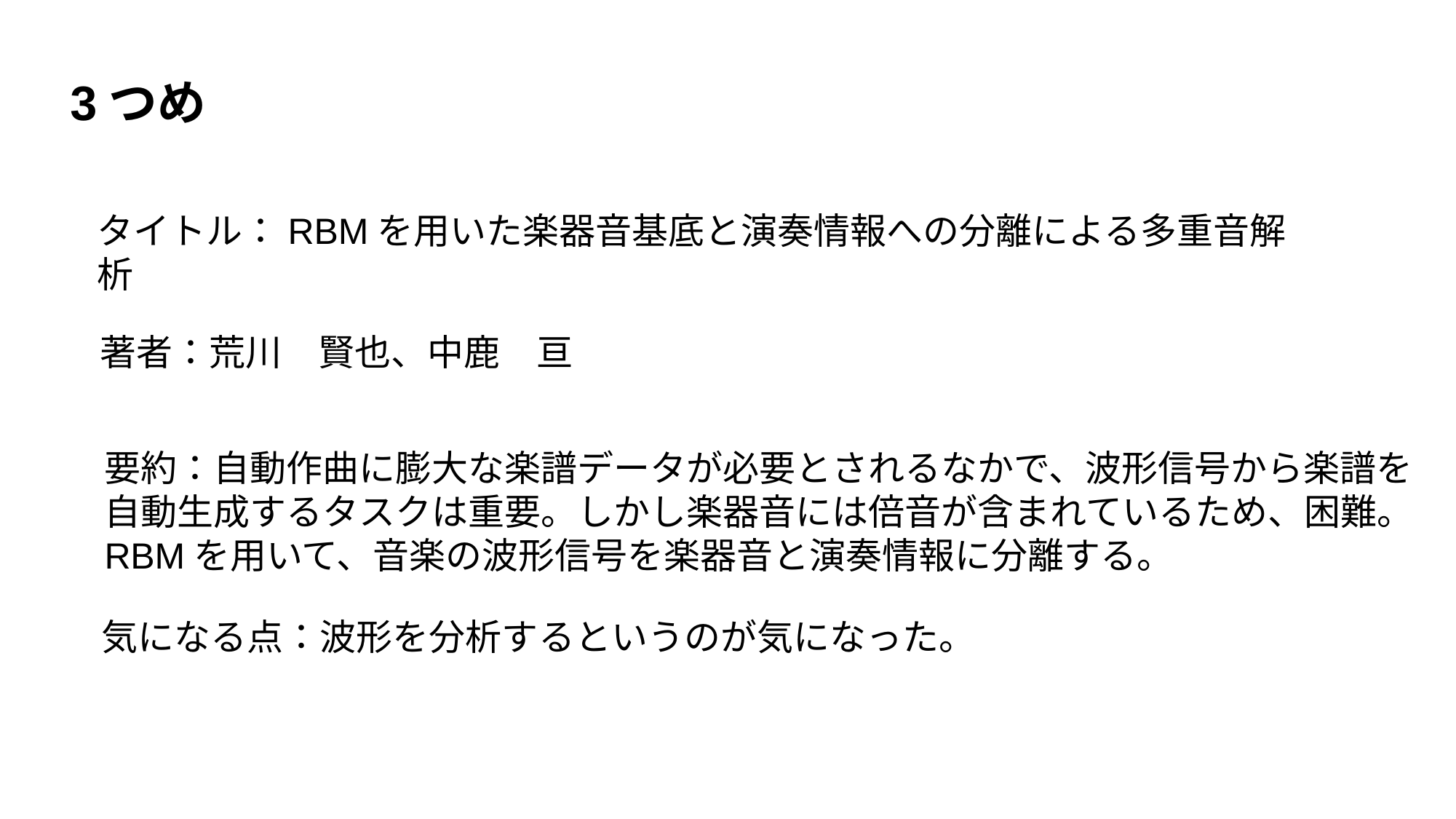

3つめ
タイトル：RBMを用いた楽器音基底と演奏情報への分離による多重音解析
著者：荒川　賢也、中鹿　亘
要約：自動作曲に膨大な楽譜データが必要とされるなかで、波形信号から楽譜を
自動生成するタスクは重要。しかし楽器音には倍音が含まれているため、困難。
RBMを用いて、音楽の波形信号を楽器音と演奏情報に分離する。
気になる点：波形を分析するというのが気になった。